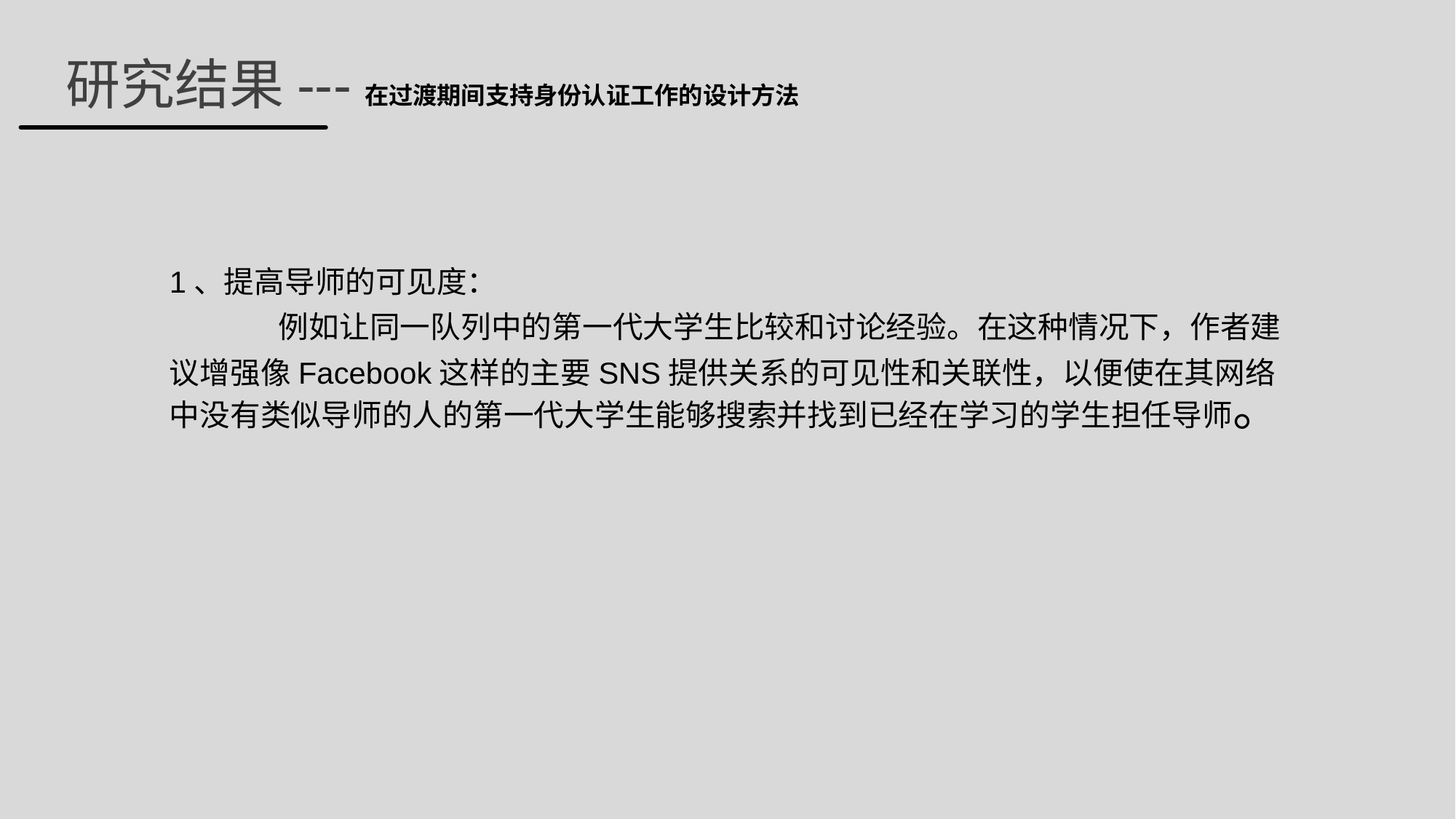

研究结果---在过渡期间支持身份认证工作的设计方法

1、提高导师的可见度：
	例如让同一队列中的第一代大学生比较和讨论经验。在这种情况下，作者建议增强像Facebook这样的主要SNS提供关系的可见性和关联性，以便使在其网络中没有类似导师的人的第一代大学生能够搜索并找到已经在学习的学生担任导师。